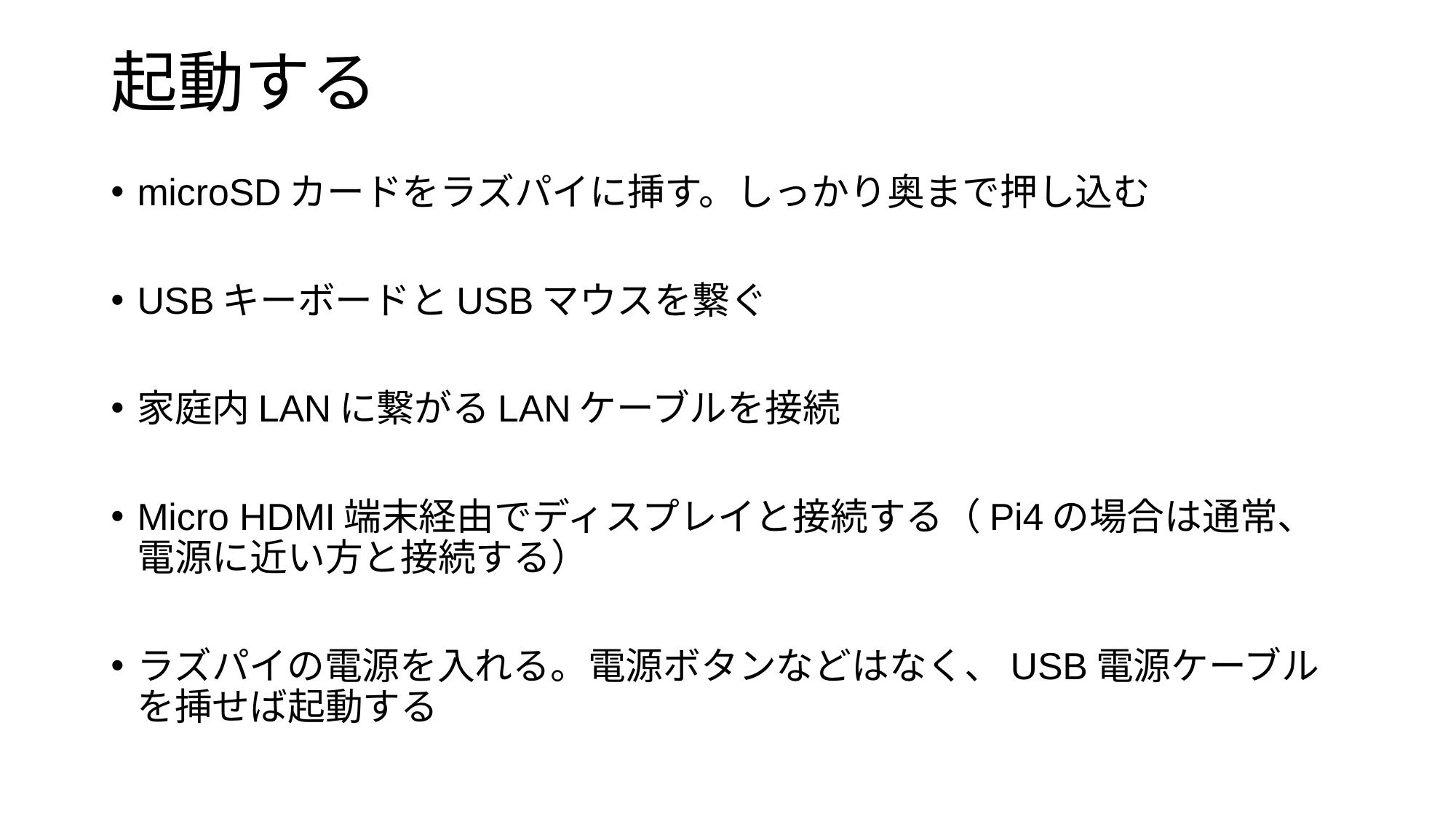

# 起動する
microSDカードをラズパイに挿す。しっかり奥まで押し込む

USBキーボードとUSBマウスを繋ぐ

家庭内LANに繋がるLANケーブルを接続

Micro HDMI端末経由でディスプレイと接続する（Pi4の場合は通常、電源に近い方と接続する）

ラズパイの電源を入れる。電源ボタンなどはなく、USB電源ケーブルを挿せば起動する